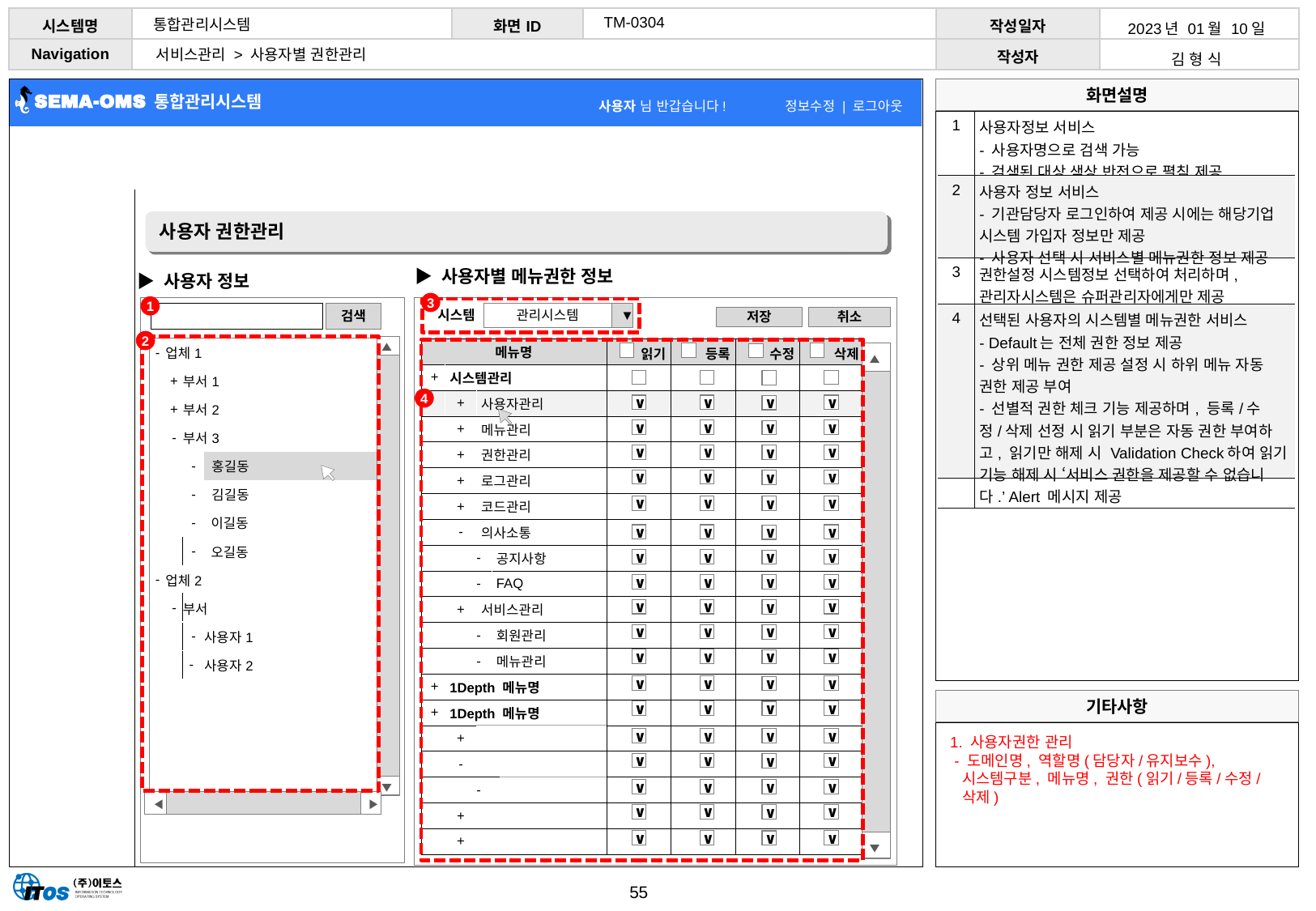

TM-0304
통합관리시스템
| 2023년 01월 10일 |
| --- |
| 김 형 식 |
서비스관리 > 사용자별 권한관리
| 1 | 사용자정보 서비스 - 사용자명으로 검색 가능 - 검색된 대상 색상 반전으로 펼침 제공 |
| --- | --- |
| 2 | 사용자 정보 서비스 - 기관담당자 로그인하여 제공 시에는 해당기업 시스템 가입자 정보만 제공 - 사용자 선택 시 서비스별 메뉴권한 정보 제공 |
| 3 | 권한설정 시스템정보 선택하여 처리하며, 관리자시스템은 슈퍼관리자에게만 제공 |
| 4 | 선택된 사용자의 시스템별 메뉴권한 서비스 - Default는 전체 권한 정보 제공 - 상위 메뉴 권한 제공 설정 시 하위 메뉴 자동 권한 제공 부여 - 선별적 권한 체크 기능 제공하며, 등록/수정/삭제 선정 시 읽기 부분은 자동 권한 부여하고, 읽기만 해제 시 Validation Check하여 읽기 기능 해제 시 ‘서비스 권한을 제공할 수 없습니다.’ Alert 메시지 제공 |
|  |  |
사용자 권한관리
▶ 사용자별 메뉴권한 정보
▶ 사용자 정보
3
1

시스템
관리시스템
▼

검색
저장
취소
2

◀

▶
| - | 업체1 |  |  |
| --- | --- | --- | --- |
|  | + | 부서1 |  |
|  | + | 부서2 | 조직110 |
|  | - | 부서3 | 조직120 |
|  |  | - | 홍길동 |
|  |  | - | 김길동 |
|  |  | - | 이길동 |
|  |  | - | 오길동 |
| - | 업체2 | 조직 | 조직130 |
|  | - | 부서 | 조직130 |
|  |  | - | 사용자1 |
|  |  | - | 사용자2 |
|  |  |  |  |
|  |  |  |  |
|  |  |  |  |
|  |  |  |  |
| 메뉴명 |  |  |  |  | 읽기 | 등록 | 수정 | 삭제 |
| --- | --- | --- | --- | --- | --- | --- | --- | --- |
| + | 시스템관리 |  |  |  |  |  |  |  |
|  | + | 사용자관리 |  |  |  |  |  |  |
|  | + | 메뉴관리 |  |  |  |  |  |  |
|  | + | 권한관리 |  |  |  |  |  |  |
|  | + | 로그관리 |  |  |  |  |  |  |
|  | + | 코드관리 |  |  |  |  |  |  |
|  | - | 의사소통 |  |  |  |  |  |  |
|  |  | - | 공지사항 |  |  |  |  |  |
|  |  | - | FAQ |  |  |  |  |  |
|  | + | 서비스관리 |  |  |  |  |  |  |
|  |  | - | 회원관리 |  |  |  |  |  |
|  |  | - | 메뉴관리 |  |  |  |  |  |
| + | 1Depth 메뉴명 |  |  |  |  |  |  |  |
| + | 1Depth 메뉴명 |  |  |  |  |  |  |  |
|  | + |  |  |  |  |  |  |  |
|  | - |  |  |  |  |  |  |  |
|  |  | - |  |  |  |  |  |  |
|  | + |  |  |  |  |  |  |  |
|  | + |  |  |  |  |  |  |  |

◀

▶

∨
∨
∨
∨
∨
∨
∨
∨
∨
∨
∨
∨
∨
∨
∨
∨
∨
∨
∨
∨
∨
∨
∨
∨
∨
∨
∨
∨
∨
∨
∨
∨
∨
∨
∨
∨
∨
∨
∨
∨
∨
∨
∨
∨
∨
∨
∨
∨
∨
∨
∨
∨
∨
∨
∨
∨
∨
∨
∨
∨
∨
∨
∨
∨
∨
∨
∨
∨
∨
∨
∨
∨
4

◀

▶
1. 사용자권한 관리
 - 도메인명, 역할명(담당자/유지보수), 시스템구분, 메뉴명, 권한(읽기/등록/수정/삭제)